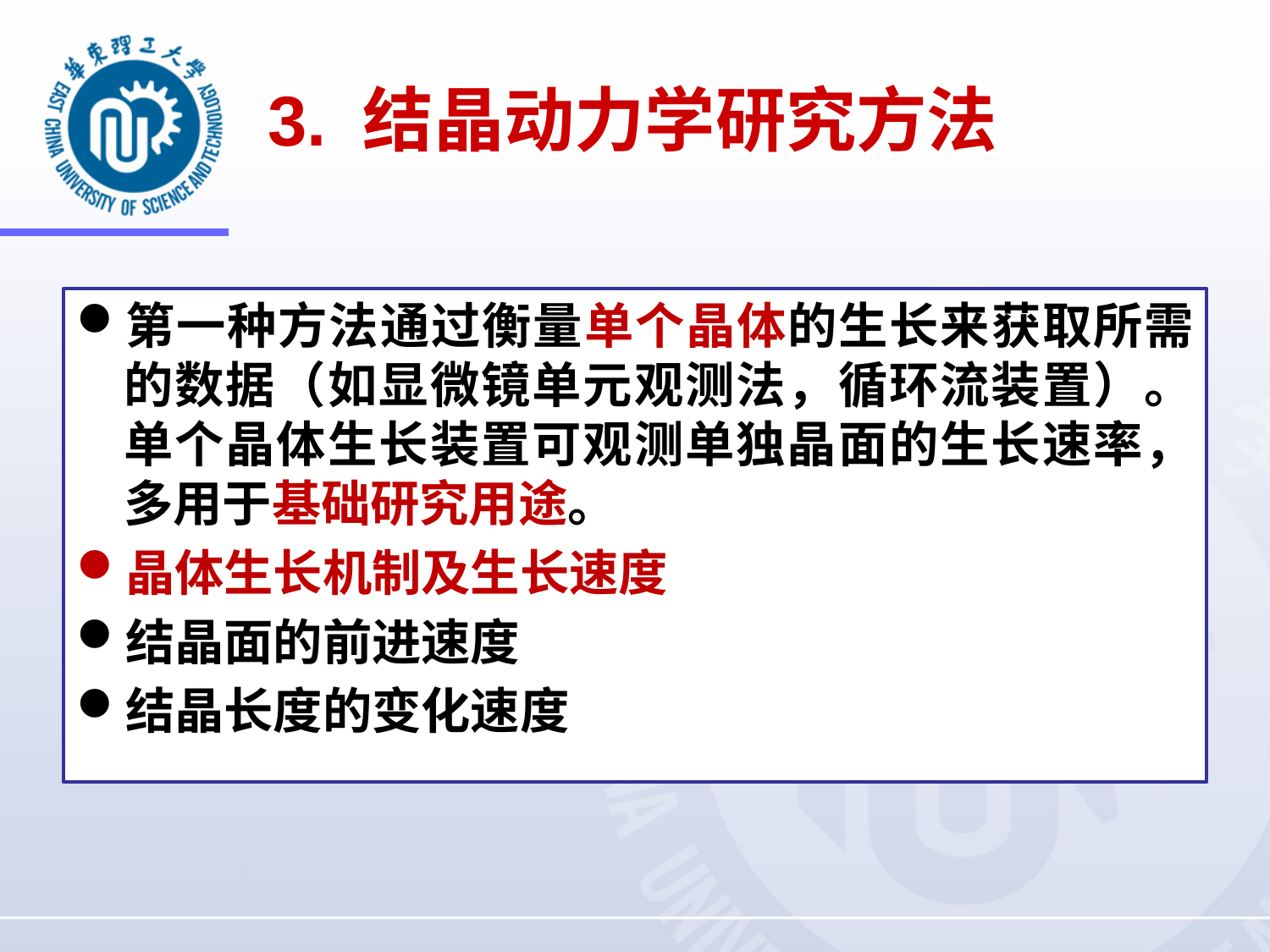

# 3. 结晶动力学研究方法
第一种方法通过衡量单个晶体的生长来获取所需的数据（如显微镜单元观测法，循环流装置）。单个晶体生长装置可观测单独晶面的生长速率，多用于基础研究用途。
晶体生长机制及生长速度
结晶面的前进速度
结晶长度的变化速度